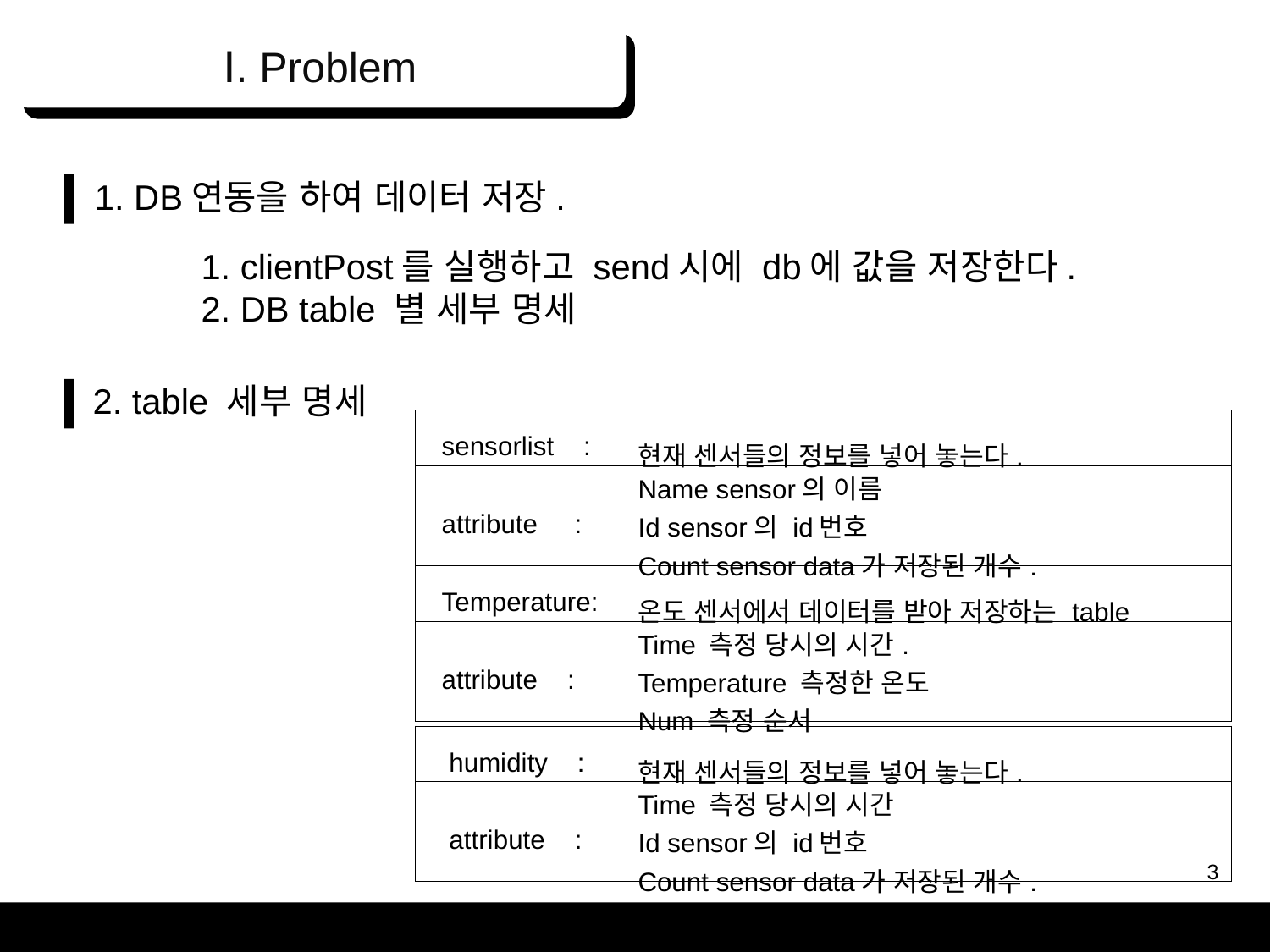

Ⅰ. Problem

1. DB연동을 하여 데이터 저장.

1. clientPost를 실행하고 send시에 db에 값을 저장한다.
2. DB table 별 세부 명세
2. table 세부 명세

| sensorlist : | 현재 센서들의 정보를 넣어 놓는다. |
| --- | --- |
| attribute : | Name sensor의 이름 Id sensor의 id번호 Count sensor data가 저장된 개수. |
| Temperature: | 온도 센서에서 데이터를 받아 저장하는 table |
| attribute : | Time 측정 당시의 시간. Temperature 측정한 온도 Num 측정 순서 |
| humidity : | 현재 센서들의 정보를 넣어 놓는다. |
| --- | --- |
| attribute : | Time 측정 당시의 시간 Id sensor의 id번호 Count sensor data가 저장된 개수. |
3